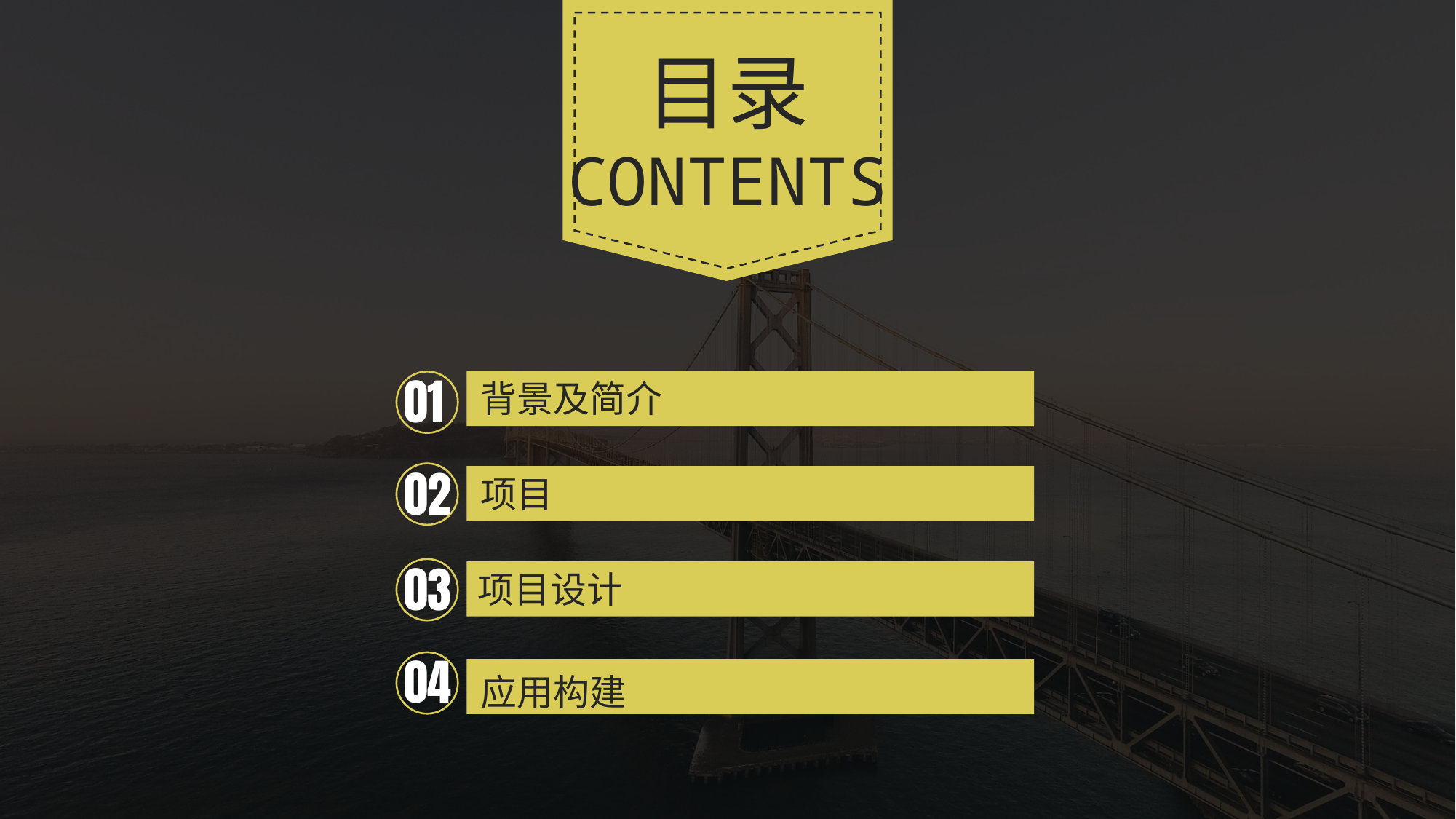

目录
CONTENTS
01

背景及简介

02

项目

03

项目设计
04

应用构建